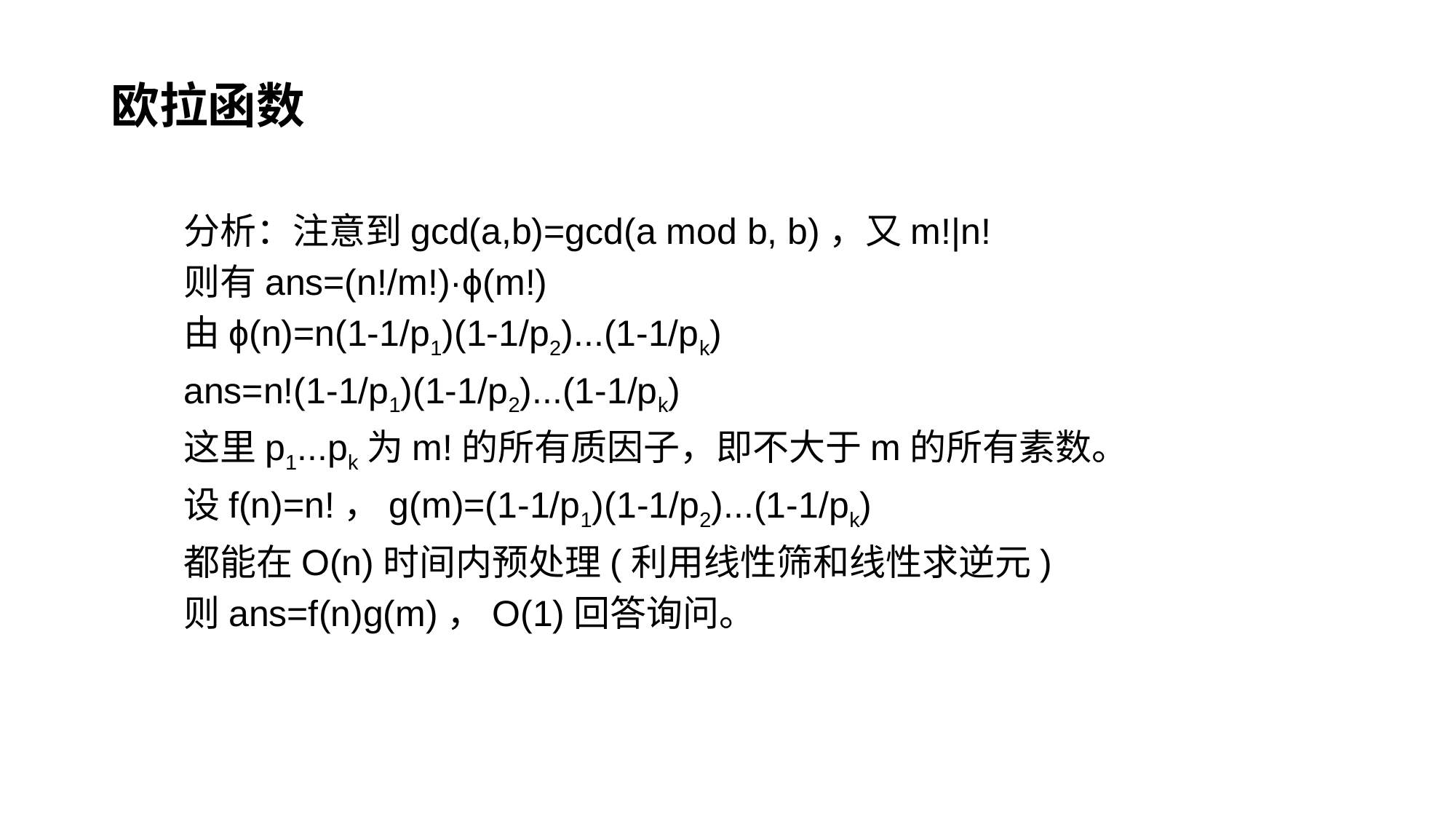

# 欧拉函数
分析：注意到gcd(a,b)=gcd(a mod b, b)，又m!|n!
则有ans=(n!/m!)·ϕ(m!)
由ϕ(n)=n(1-1/p1)(1-1/p2)...(1-1/pk)
ans=n!(1-1/p1)(1-1/p2)...(1-1/pk)
这里p1...pk为m!的所有质因子，即不大于m的所有素数。
设f(n)=n!，g(m)=(1-1/p1)(1-1/p2)...(1-1/pk)
都能在O(n)时间内预处理(利用线性筛和线性求逆元)
则ans=f(n)g(m)，O(1)回答询问。